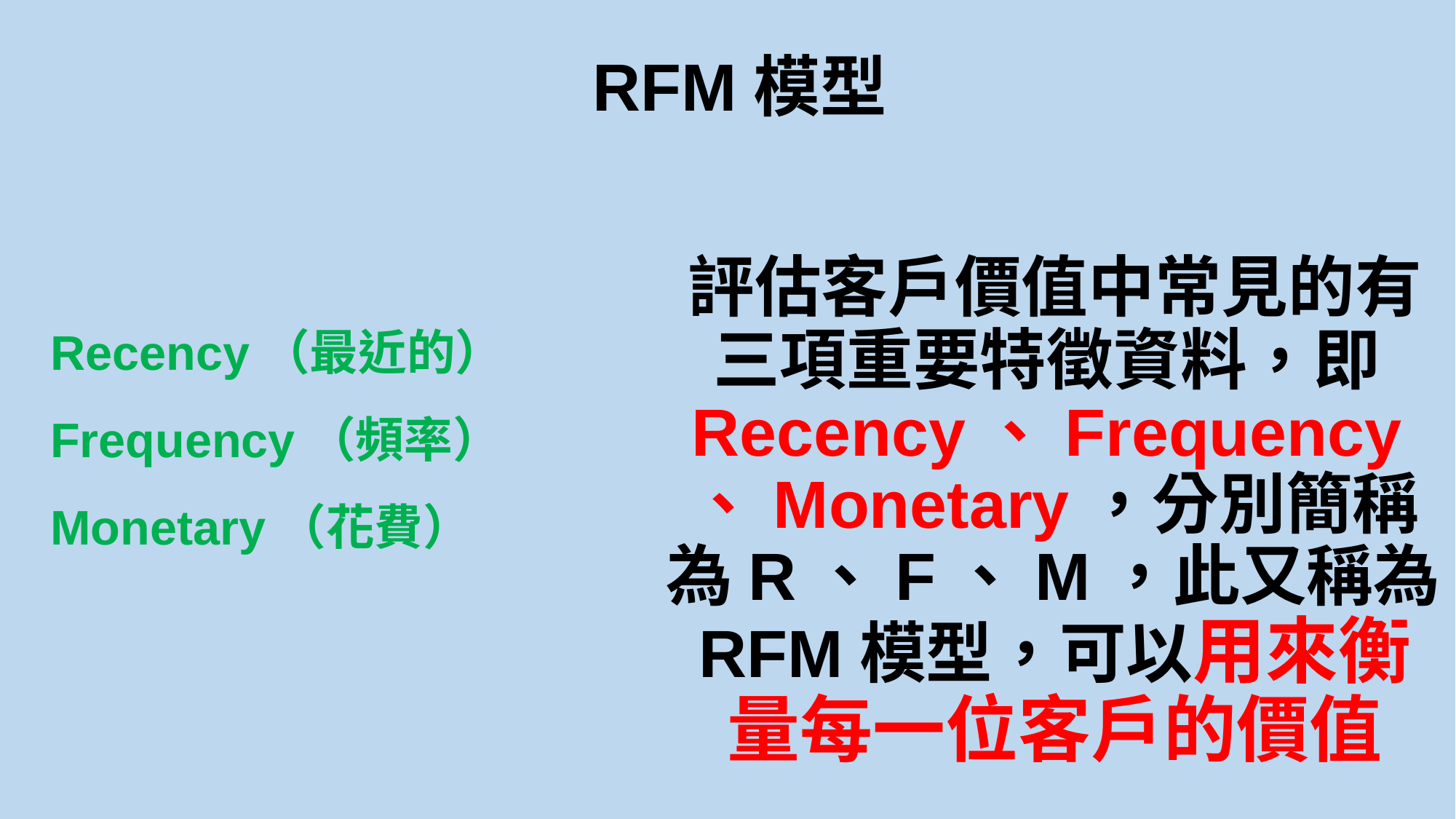

RFM模型
# 評估客戶價值中常見的有三項重要特徵資料，即Recency、Frequency、Monetary，分別簡稱為R、F、M，此又稱為RFM模型，可以用來衡量每一位客戶的價值
Recency（最近的）
Frequency（頻率）
Monetary（花費）